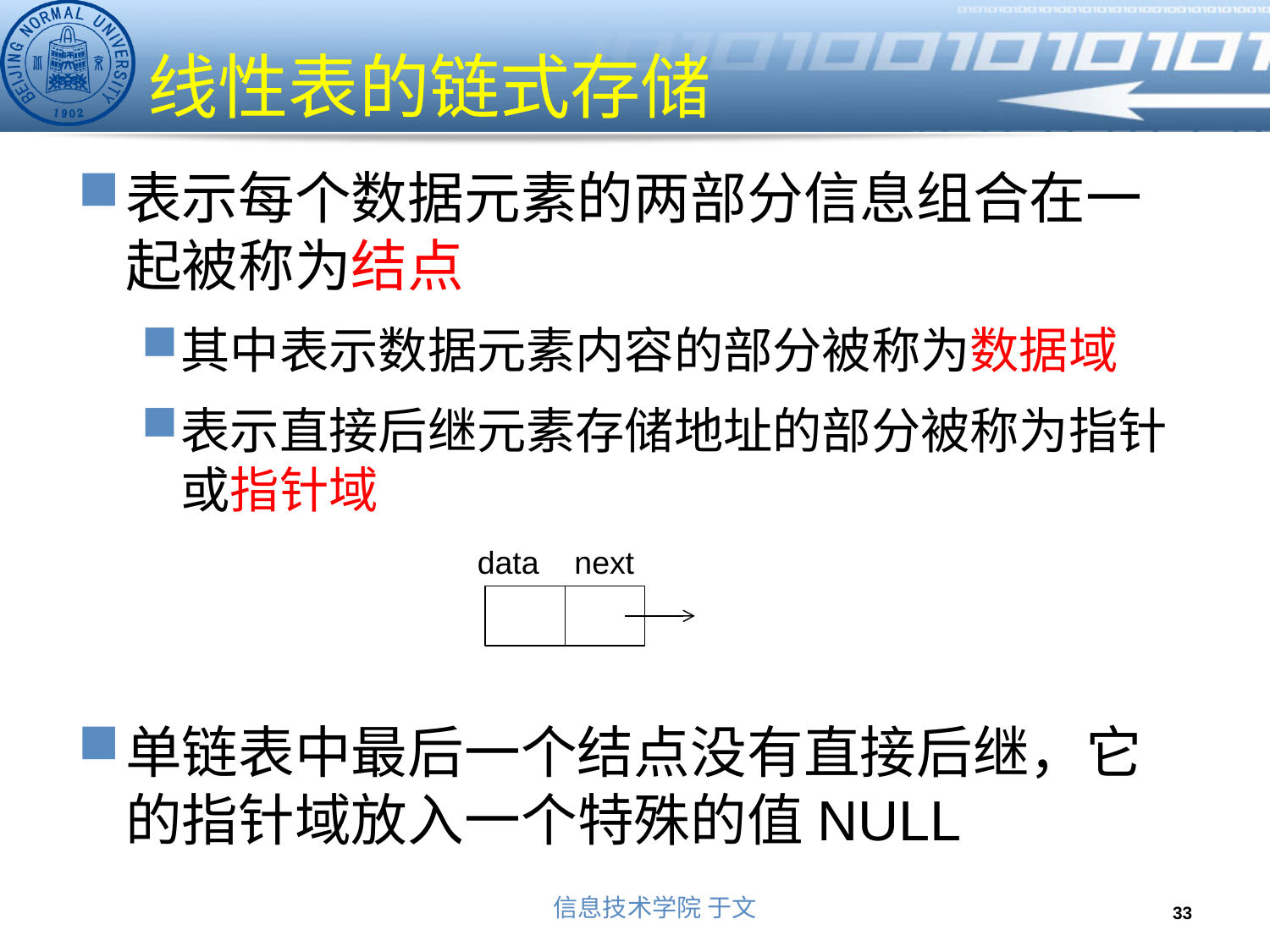

# 线性表的链式存储
表示每个数据元素的两部分信息组合在一起被称为结点
其中表示数据元素内容的部分被称为数据域
表示直接后继元素存储地址的部分被称为指针或指针域

单链表中最后一个结点没有直接后继，它的指针域放入一个特殊的值NULL
data    next

33